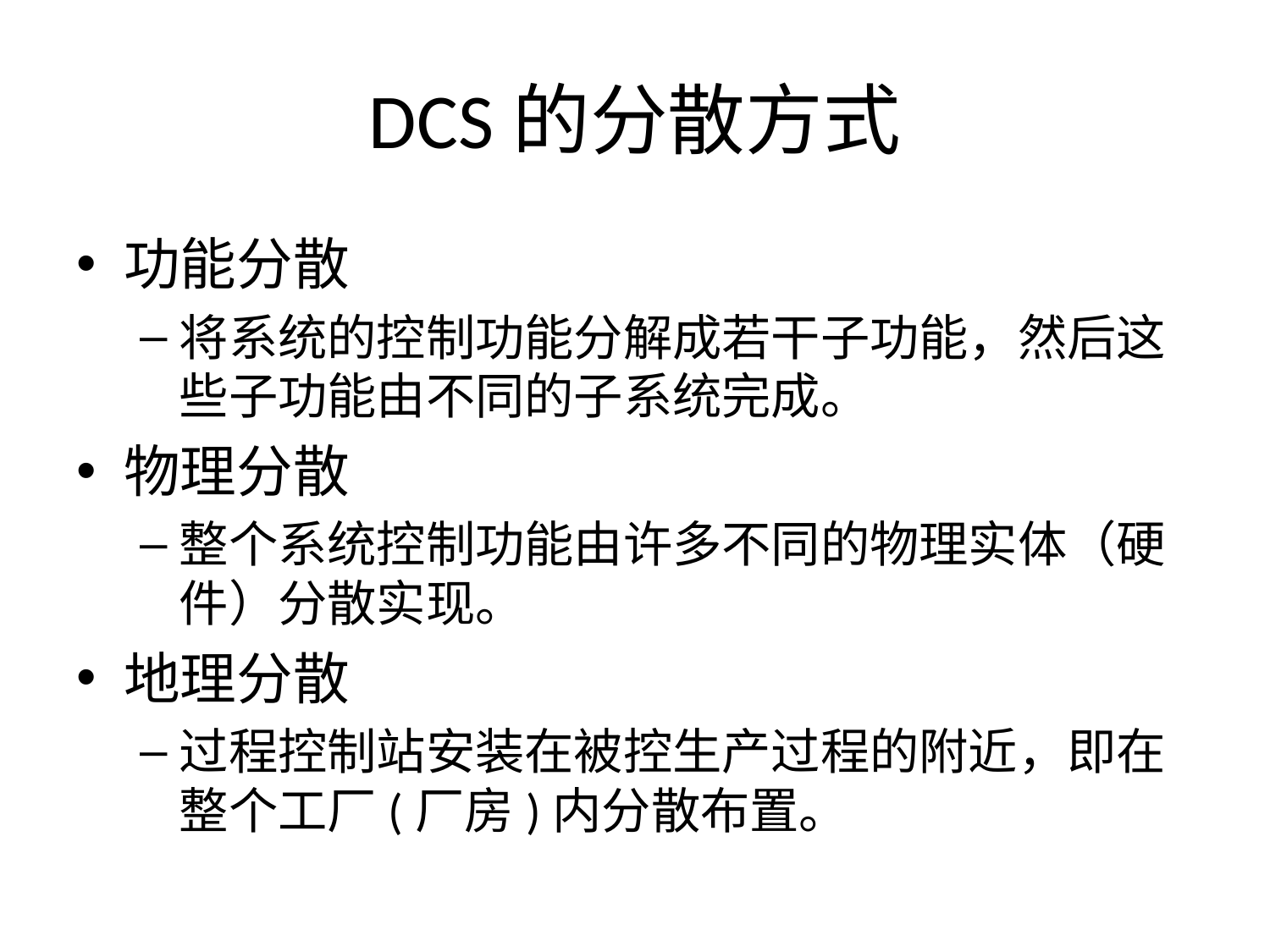

# DCS的分散方式
功能分散
将系统的控制功能分解成若干子功能，然后这些子功能由不同的子系统完成。
物理分散
整个系统控制功能由许多不同的物理实体（硬件）分散实现。
地理分散
过程控制站安装在被控生产过程的附近，即在整个工厂(厂房)内分散布置。